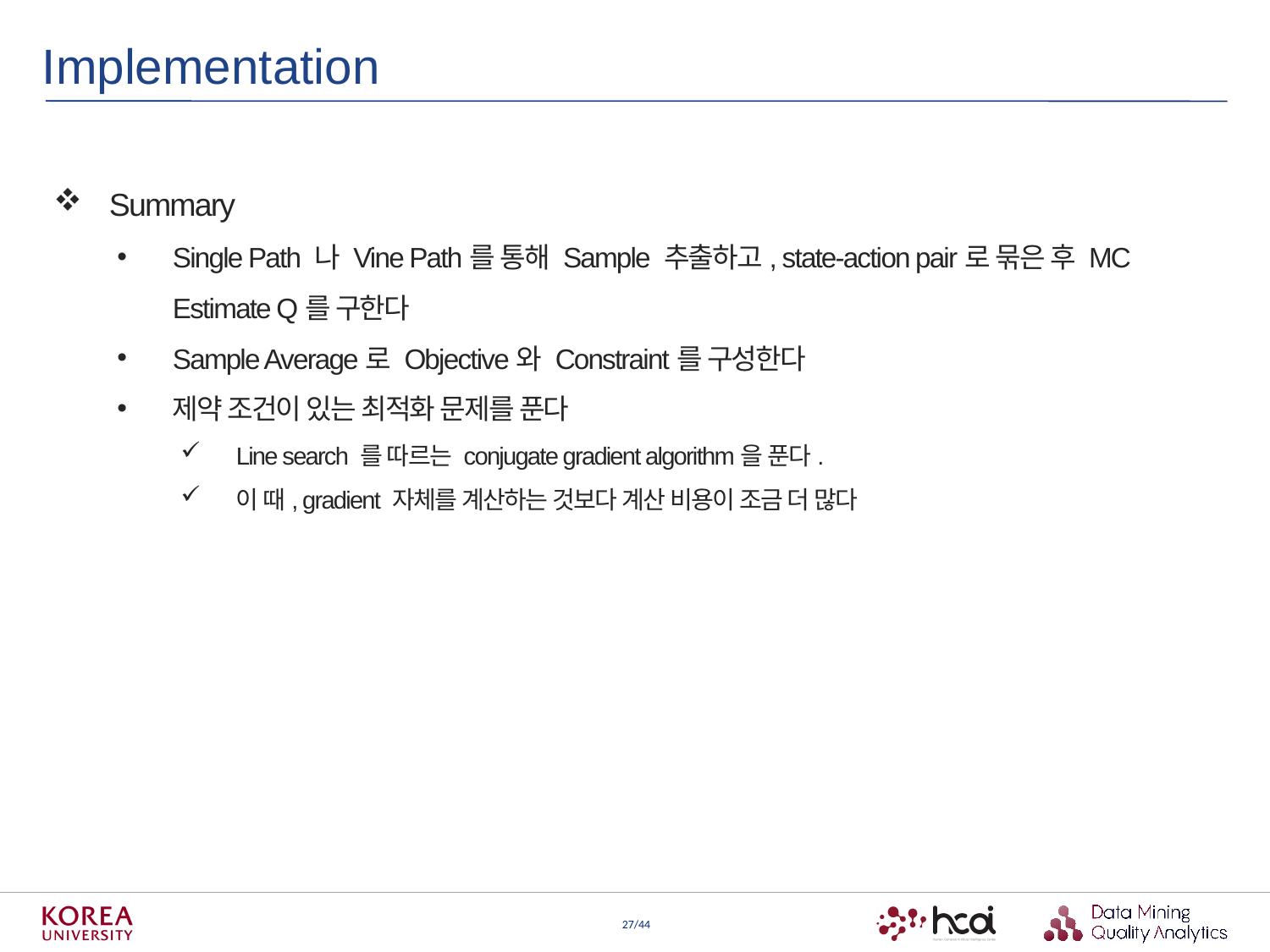

Implementation
Summary
Single Path 나 Vine Path를 통해 Sample 추출하고, state-action pair로 묶은 후 MC Estimate Q를 구한다
Sample Average로 Objective와 Constraint를 구성한다
제약 조건이 있는 최적화 문제를 푼다
Line search 를 따르는 conjugate gradient algorithm을 푼다.
이 때, gradient 자체를 계산하는 것보다 계산 비용이 조금 더 많다